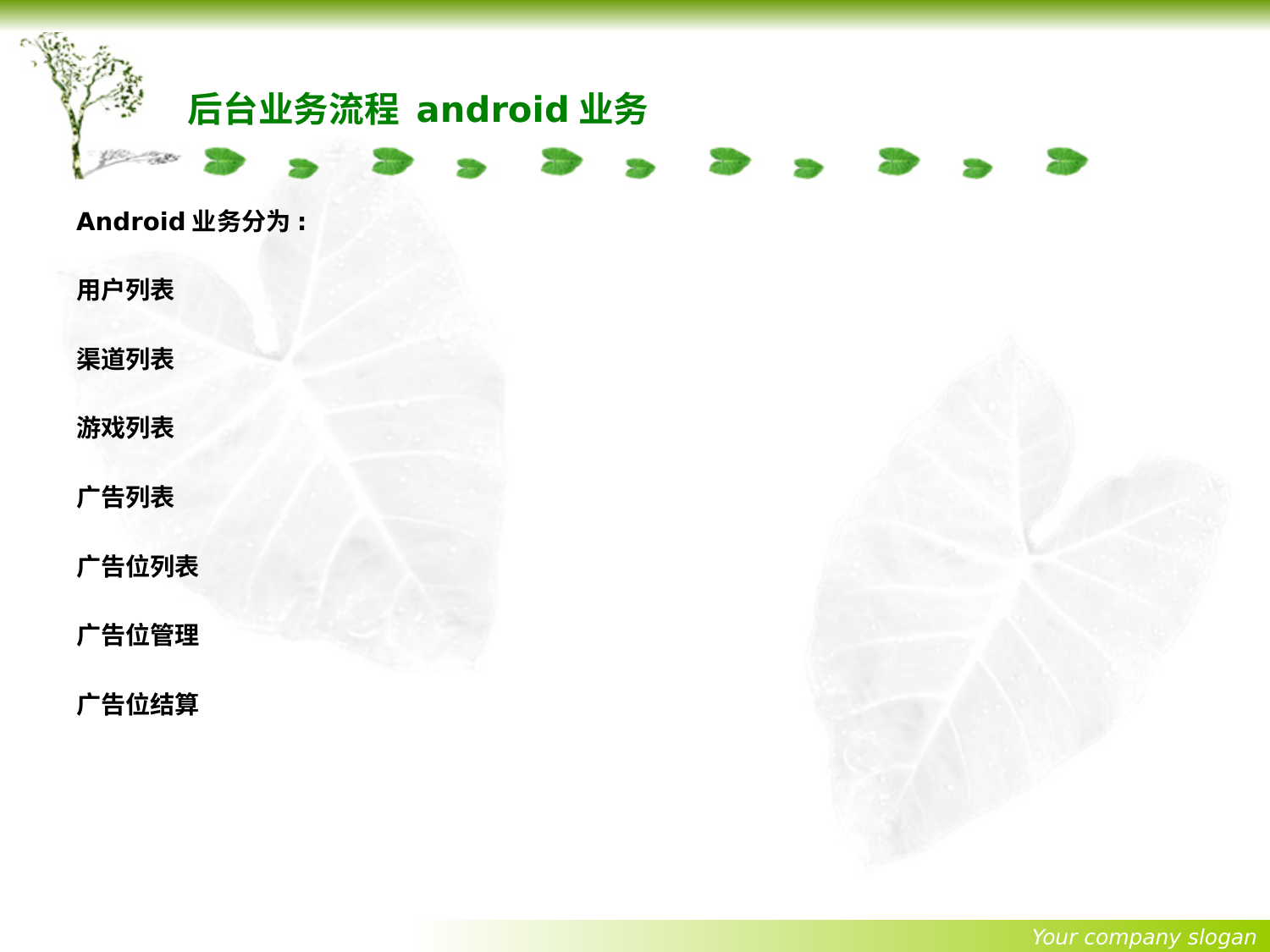

# 后台业务流程 android业务
Android业务分为:

用户列表

渠道列表

游戏列表

广告列表

广告位列表

广告位管理

广告位结算